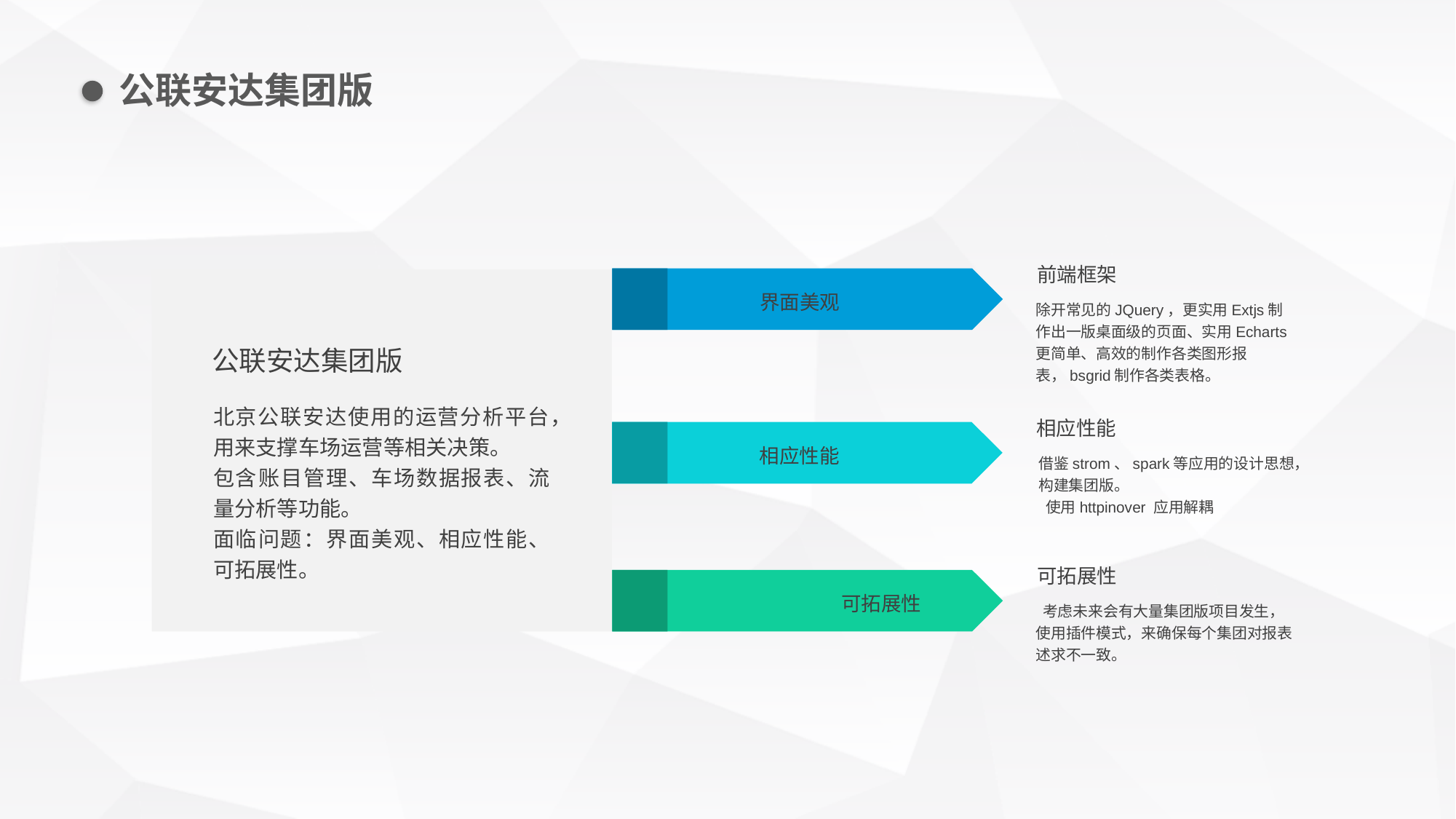

公联安达集团版

前端框架
除开常见的JQuery，更实用Extjs制作出一版桌面级的页面、实用Echarts更简单、高效的制作各类图形报表，bsgrid制作各类表格。
界面美观

公联安达集团版
北京公联安达使用的运营分析平台，用来支撑车场运营等相关决策。
包含账目管理、车场数据报表、流量分析等功能。
面临问题：界面美观、相应性能、可拓展性。
相应性能
借鉴strom、spark等应用的设计思想，构建集团版。
 使用httpinover 应用解耦
相应性能

可拓展性
 考虑未来会有大量集团版项目发生，使用插件模式，来确保每个集团对报表述求不一致。

		可拓展性